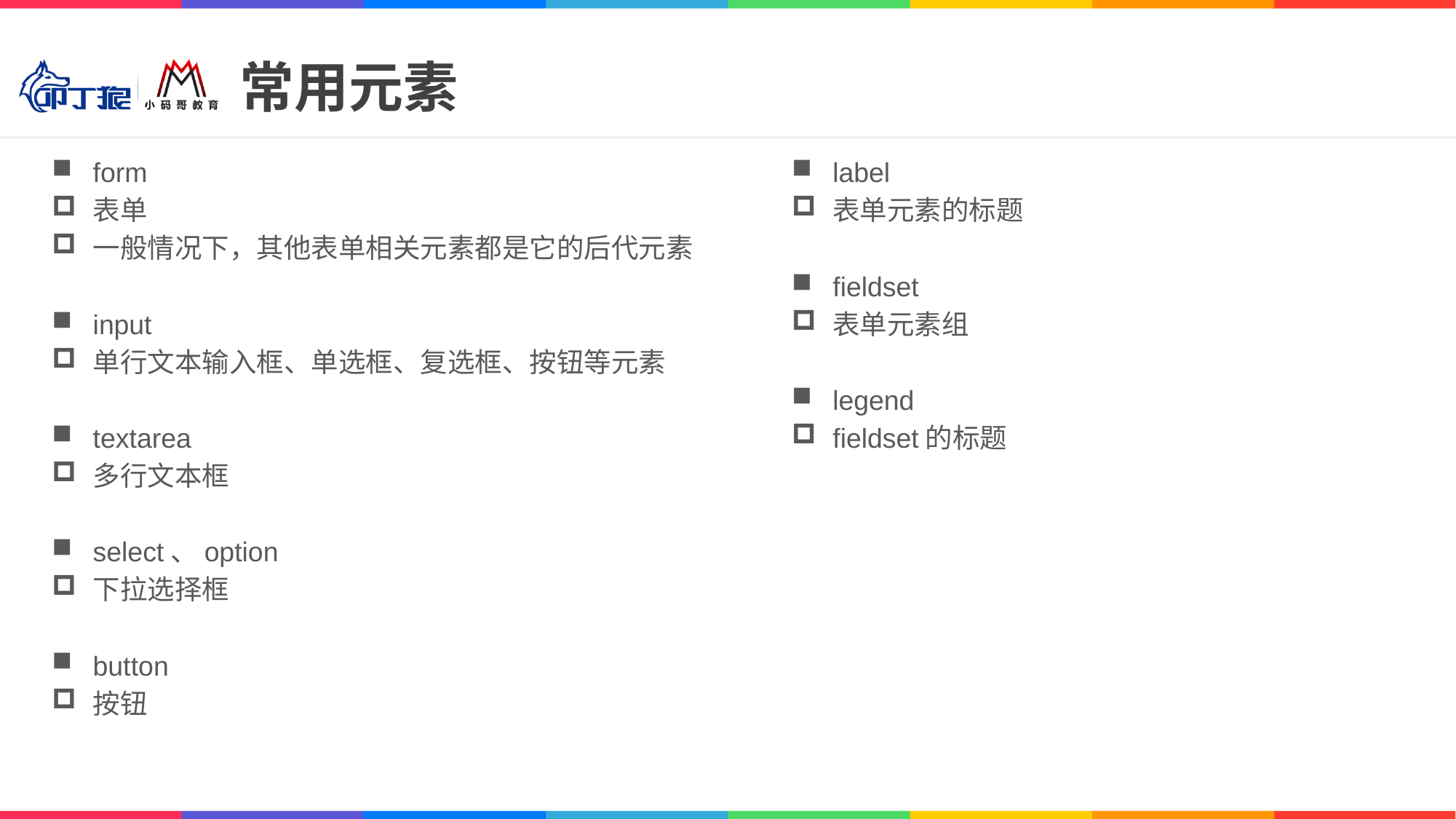

# 常用元素
form
表单
一般情况下，其他表单相关元素都是它的后代元素

input
单行文本输入框、单选框、复选框、按钮等元素

textarea
多行文本框

select、option
下拉选择框

button
按钮
label
表单元素的标题

fieldset
表单元素组

legend
fieldset的标题